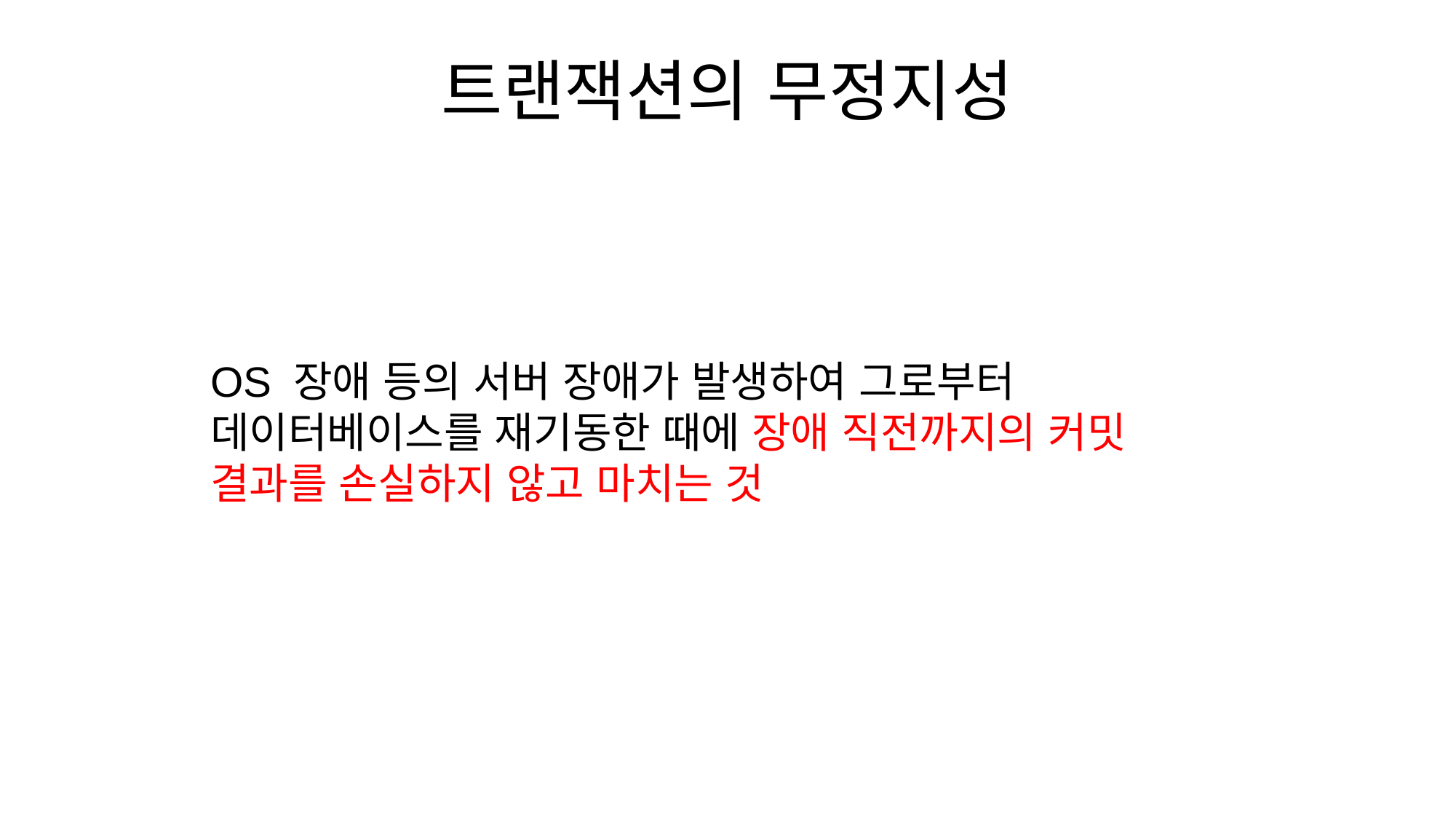

# 트랜잭션의 무정지성
OS 장애 등의 서버 장애가 발생하여 그로부터 데이터베이스를 재기동한 때에 장애 직전까지의 커밋 결과를 손실하지 않고 마치는 것